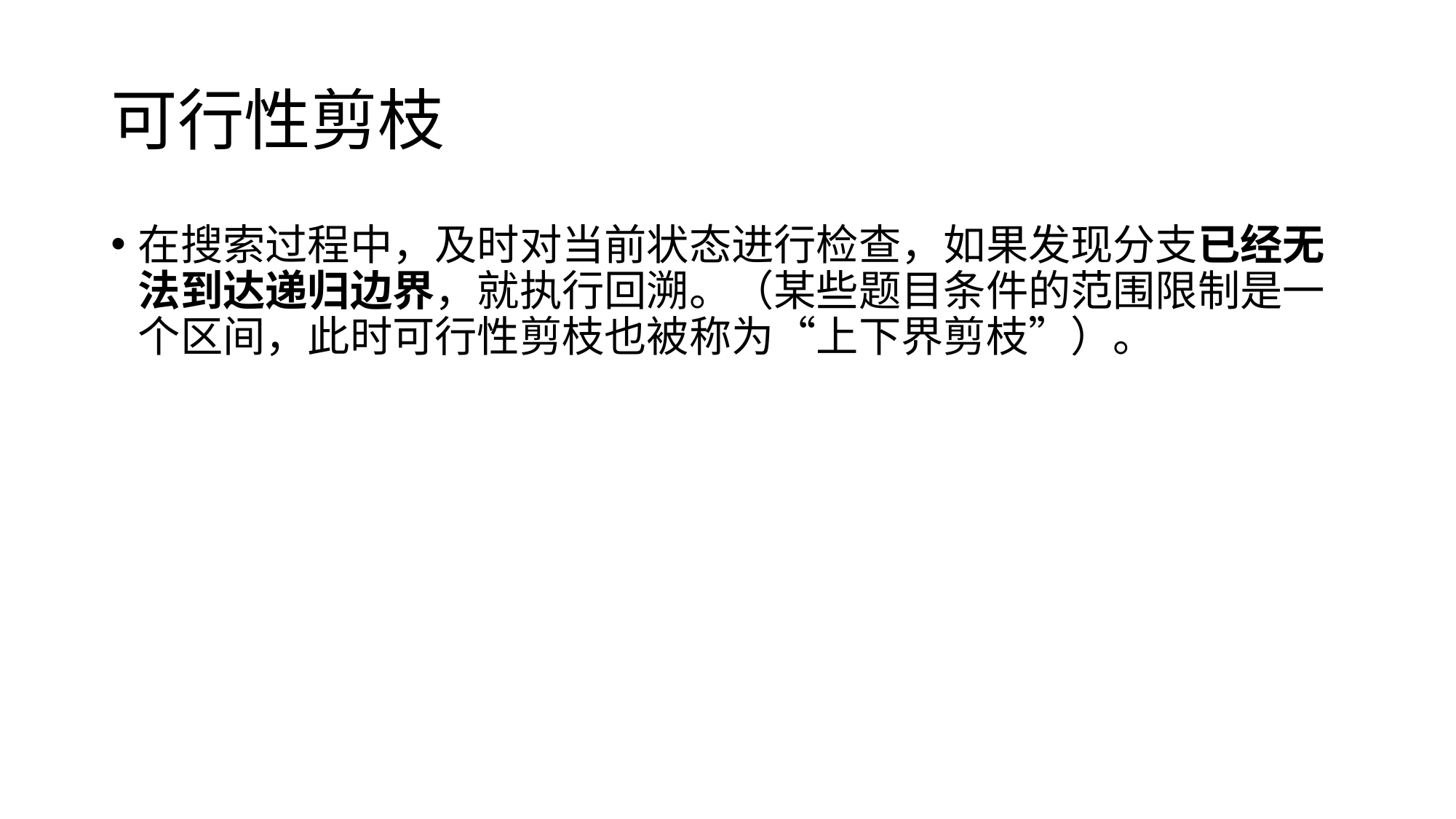

# 可行性剪枝
在搜索过程中，及时对当前状态进行检查，如果发现分支已经无法到达递归边界，就执行回溯。（某些题目条件的范围限制是一个区间，此时可行性剪枝也被称为“上下界剪枝”）。